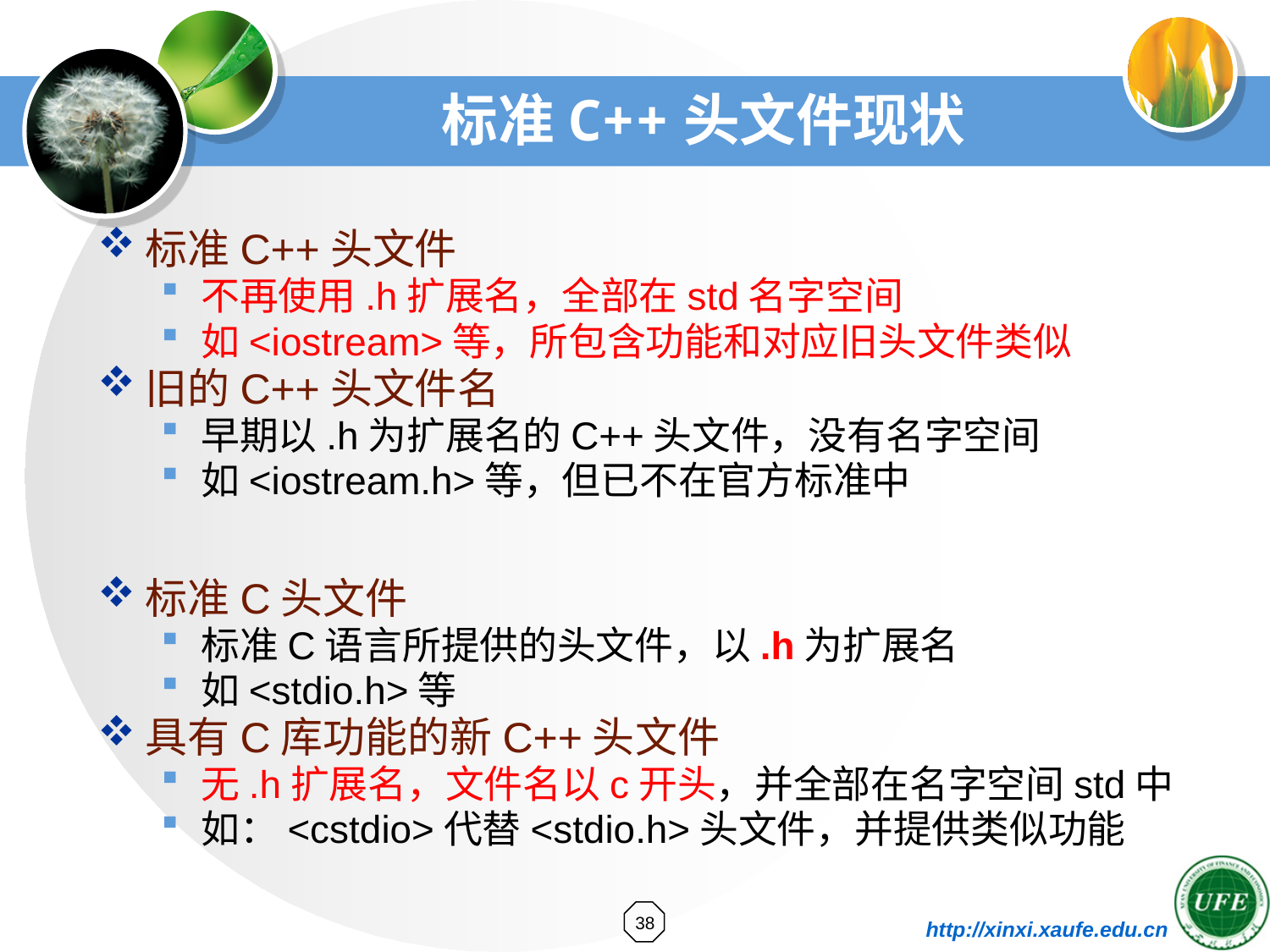

# 标准C++头文件现状
标准C++头文件
不再使用.h扩展名，全部在std名字空间
如<iostream>等，所包含功能和对应旧头文件类似
旧的C++头文件名
早期以.h为扩展名的C++头文件，没有名字空间
如<iostream.h>等，但已不在官方标准中

标准C头文件
标准C语言所提供的头文件，以.h为扩展名
如<stdio.h>等
具有C库功能的新C++头文件
无.h扩展名，文件名以c开头，并全部在名字空间std中
如：<cstdio>代替<stdio.h>头文件，并提供类似功能
38
http://xinxi.xaufe.edu.cn